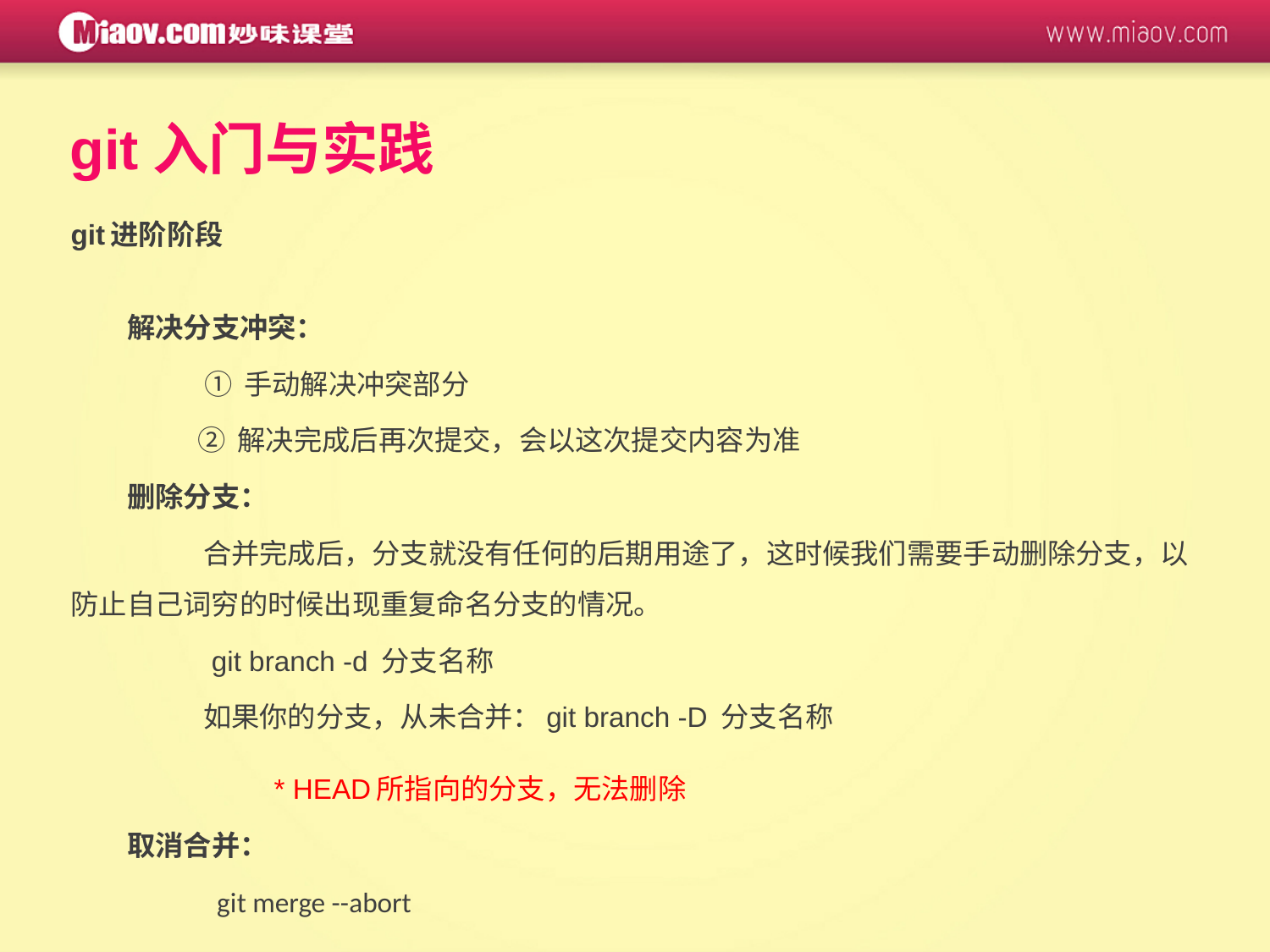

git入门与实践

git进阶阶段

解决分支冲突：
	     ① 手动解决冲突部分
	    ② 解决完成后再次提交，会以这次提交内容为准
删除分支：
	    合并完成后，分支就没有任何的后期用途了，这时候我们需要手动删除分支，以防止自己词穷的时候出现重复命名分支的情况。
	     git branch -d 分支名称
	    如果你的分支，从未合并：git branch -D 分支名称

		* HEAD所指向的分支，无法删除
取消合并：
	       git merge --abort